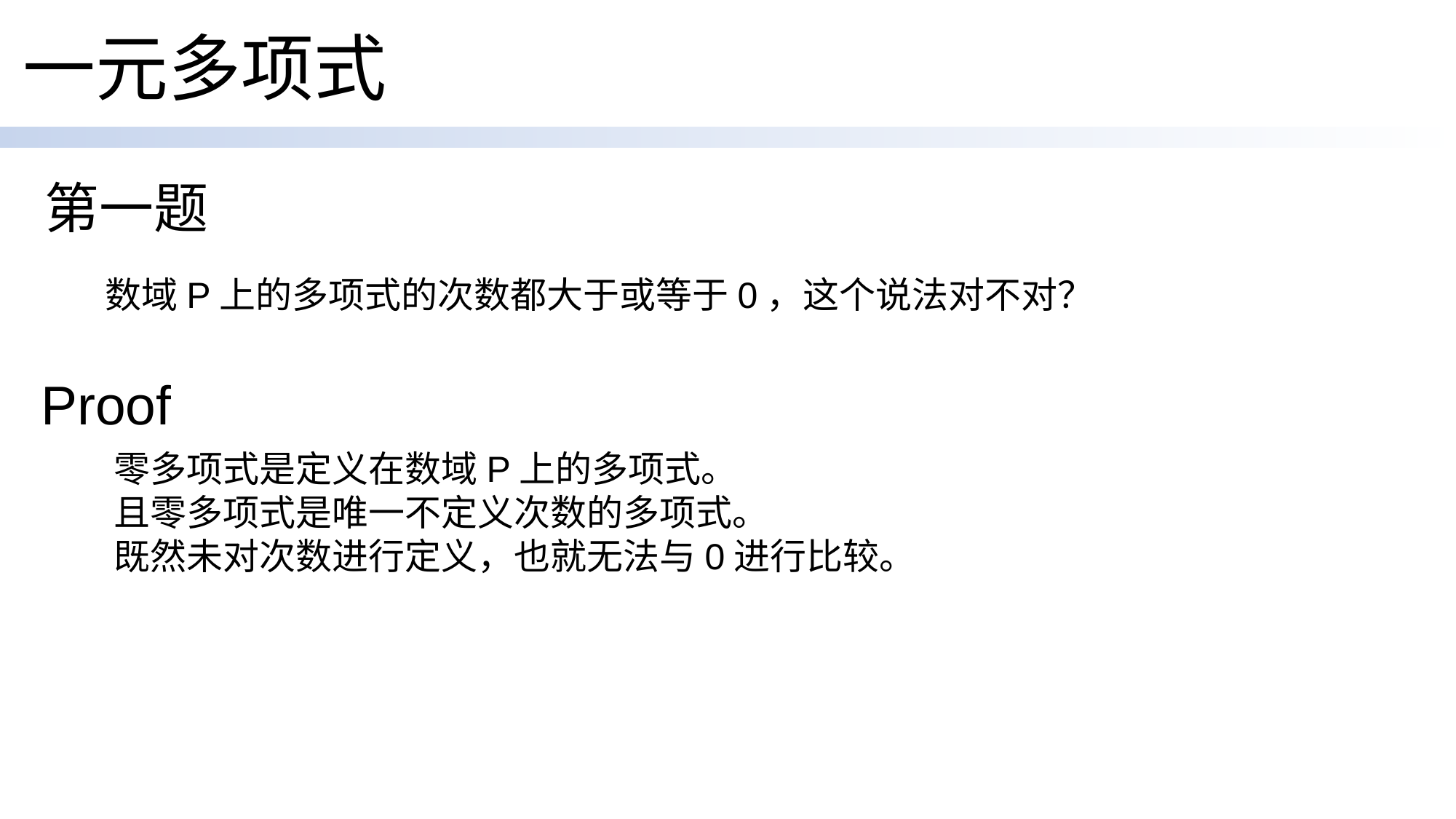

一元多项式

第一题
数域P上的多项式的次数都大于或等于0，这个说法对不对？
Proof
零多项式是定义在数域P上的多项式。
且零多项式是唯一不定义次数的多项式。
既然未对次数进行定义，也就无法与0进行比较。